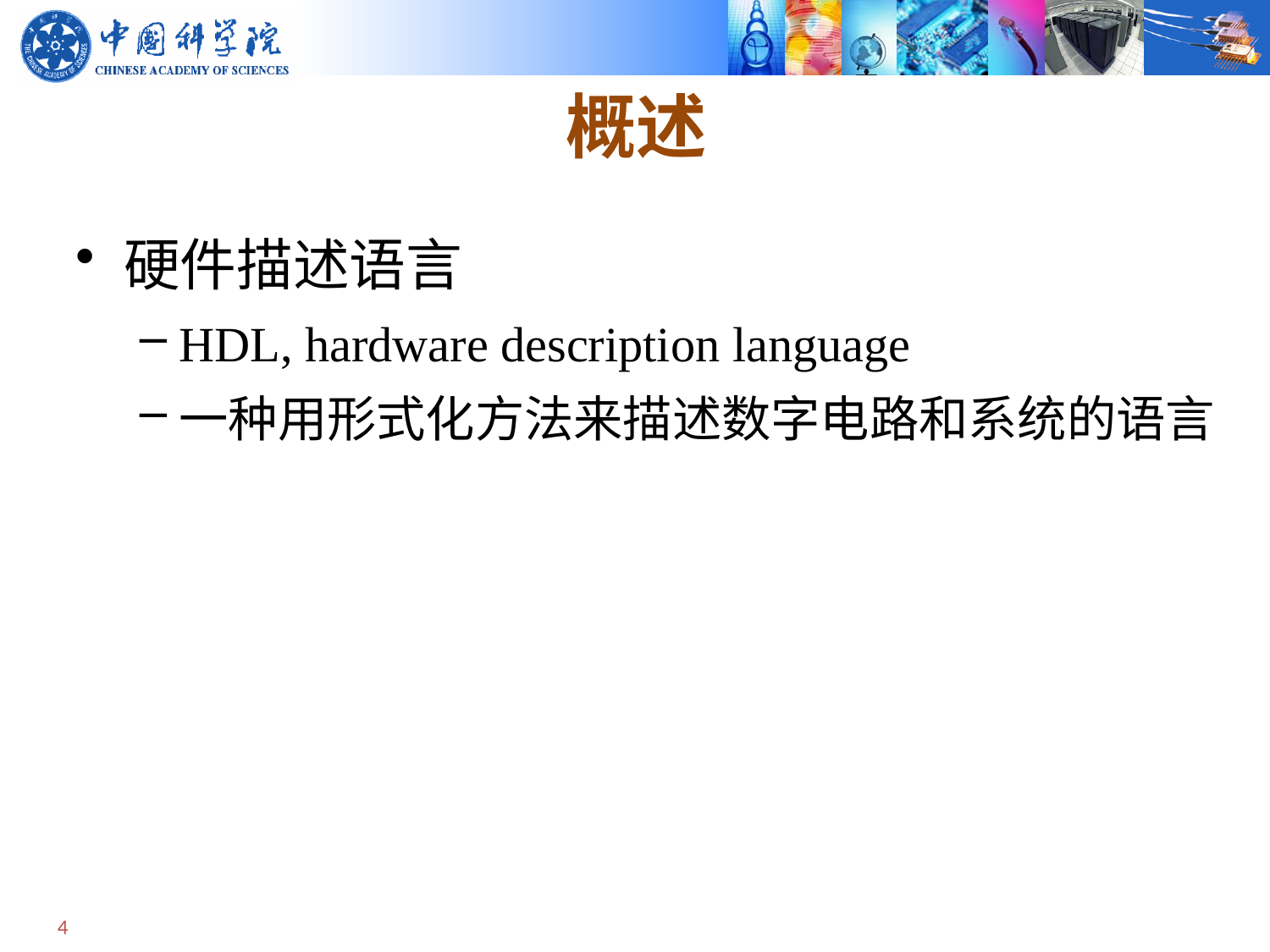

# 概述
硬件描述语言
HDL, hardware description language
一种用形式化方法来描述数字电路和系统的语言